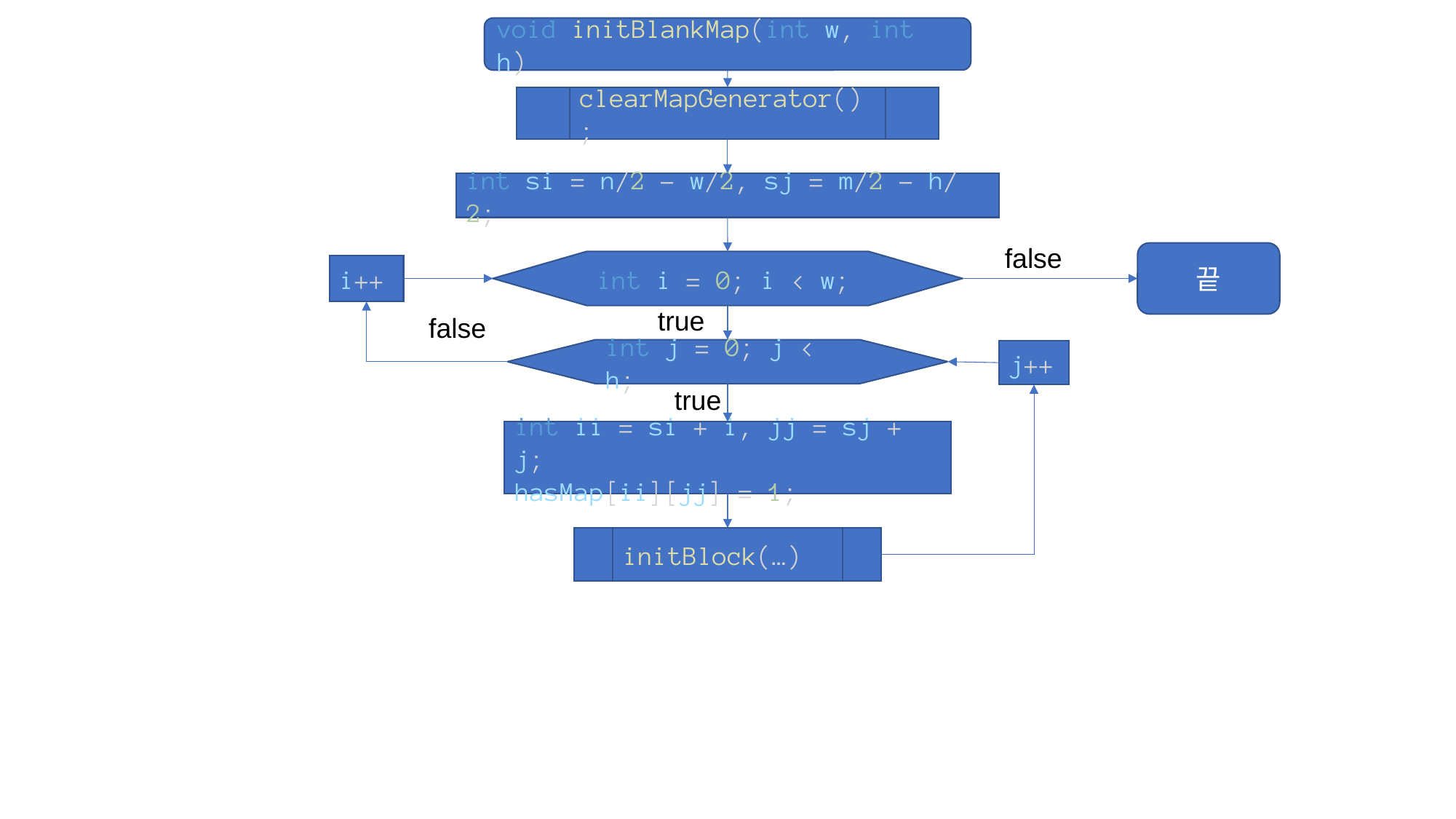

void initBlankMap(int w, int h)
clearMapGenerator();
int si = n/2 - w/2, sj = m/2 - h/2;
false
끝
int i = 0; i < w;
i++
true
false
int j = 0; j < h;
j++
true
int ii = si + i, jj = sj + j;
hasMap[ii][jj] = 1;
initBlock(…)